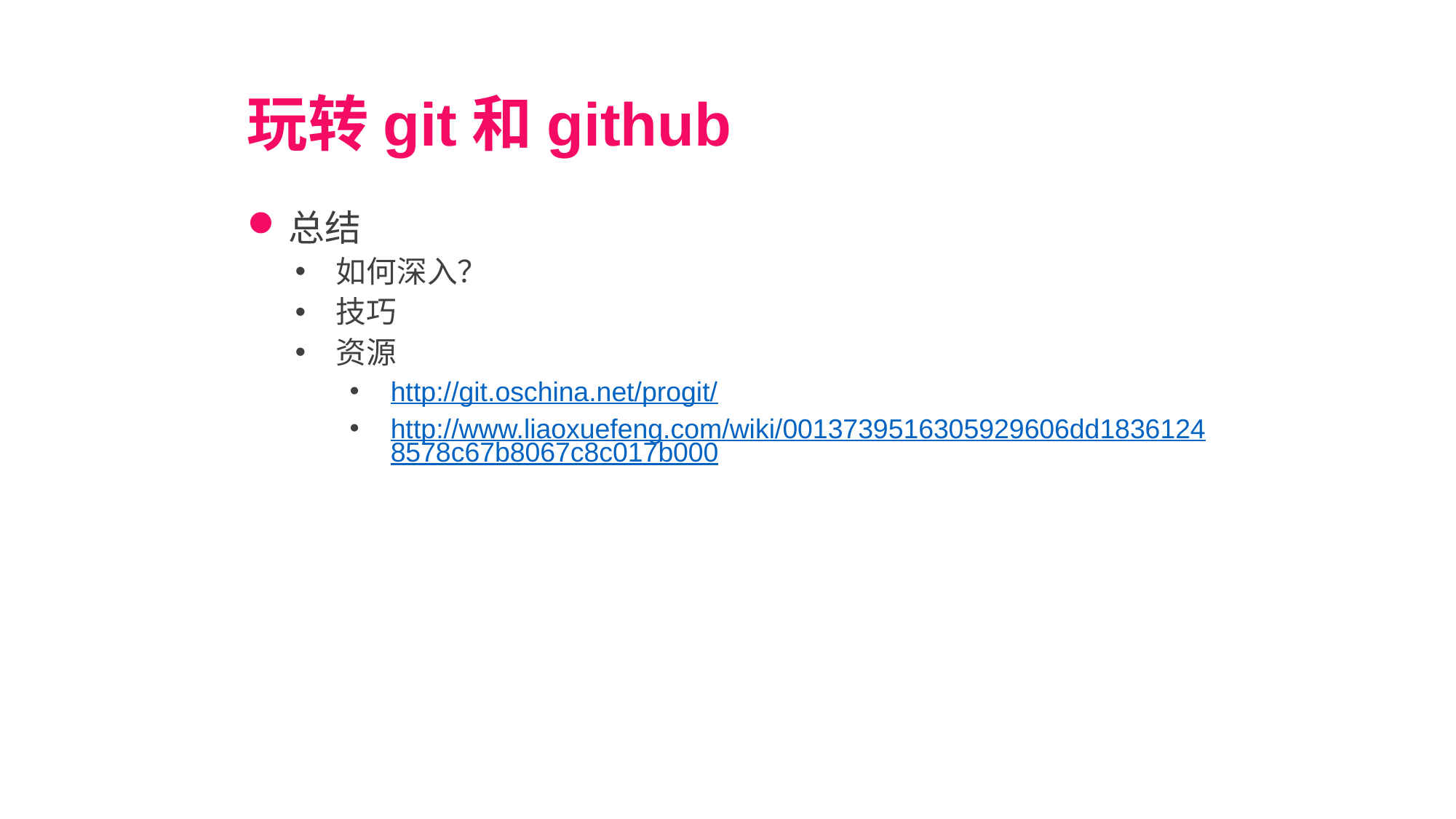

# 玩转git和github
总结
如何深入？
技巧
资源
http://git.oschina.net/progit/
http://www.liaoxuefeng.com/wiki/0013739516305929606dd18361248578c67b8067c8c017b000